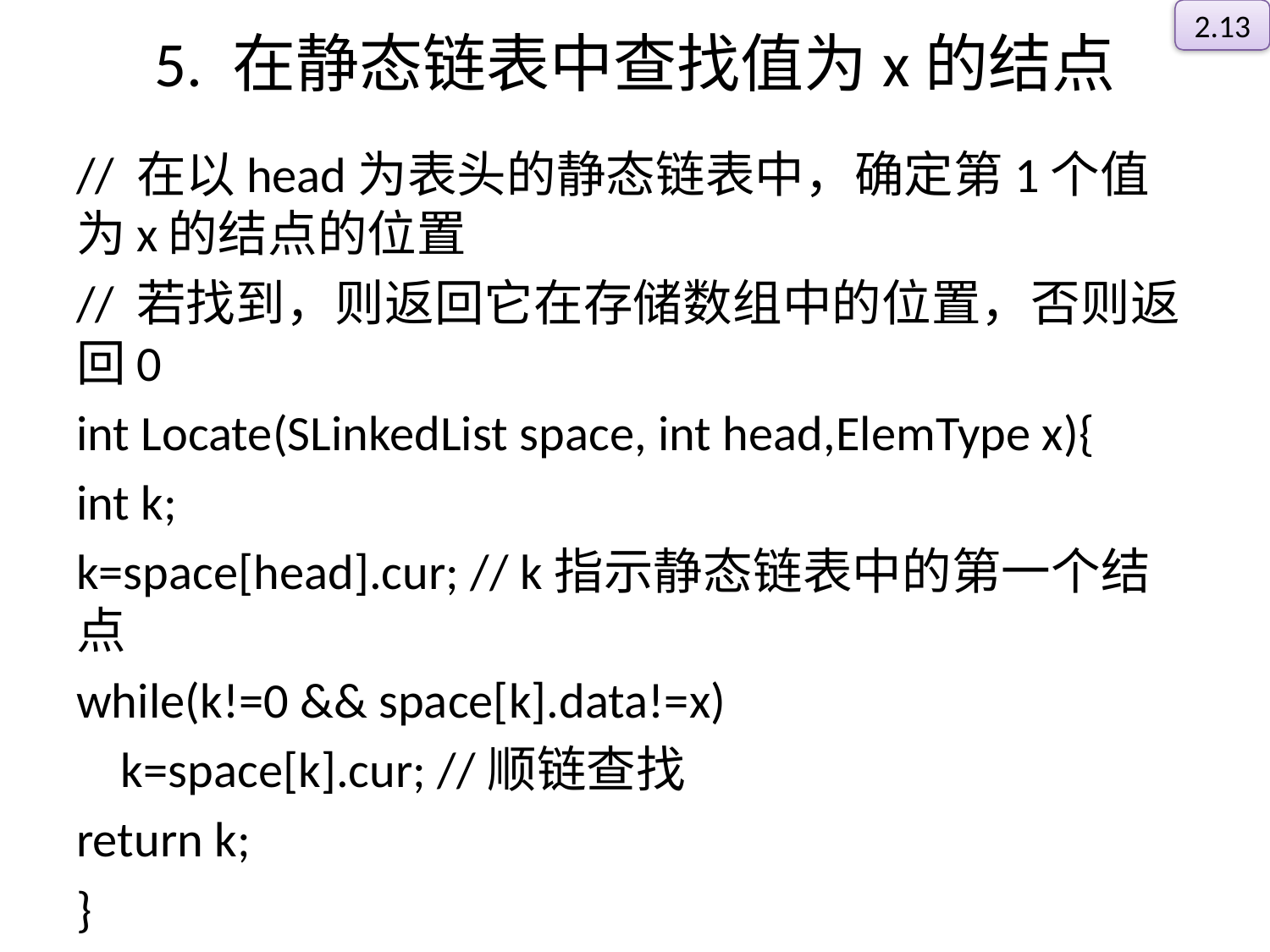

2.13
# 5. 在静态链表中查找值为x的结点
// 在以head为表头的静态链表中，确定第1个值为x的结点的位置
// 若找到，则返回它在存储数组中的位置，否则返回0
int Locate(SLinkedList space, int head,ElemType x){
int k;
k=space[head].cur; // k指示静态链表中的第一个结点
while(k!=0 && space[k].data!=x)
    k=space[k].cur; //顺链查找
return k;
}